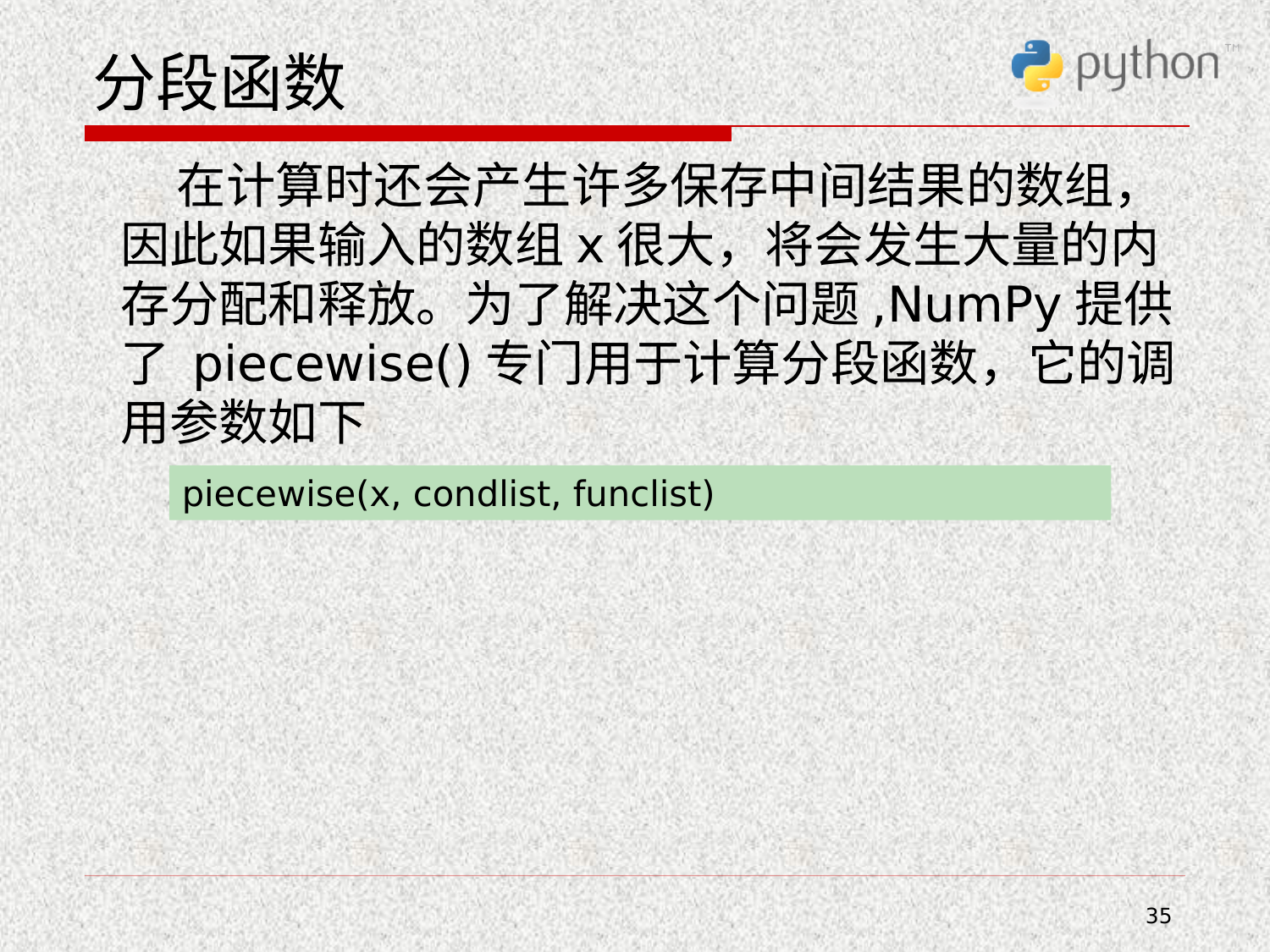

# 分段函数
          在计算时还会产生许多保存中间结果的数组，因此如果输入的数组x很大，将会发生大量的内存分配和释放。为了解决这个问题,NumPy提供了 piecewise()专门用于计算分段函数，它的调用参数如下

piecewise(x, condlist, funclist)
35